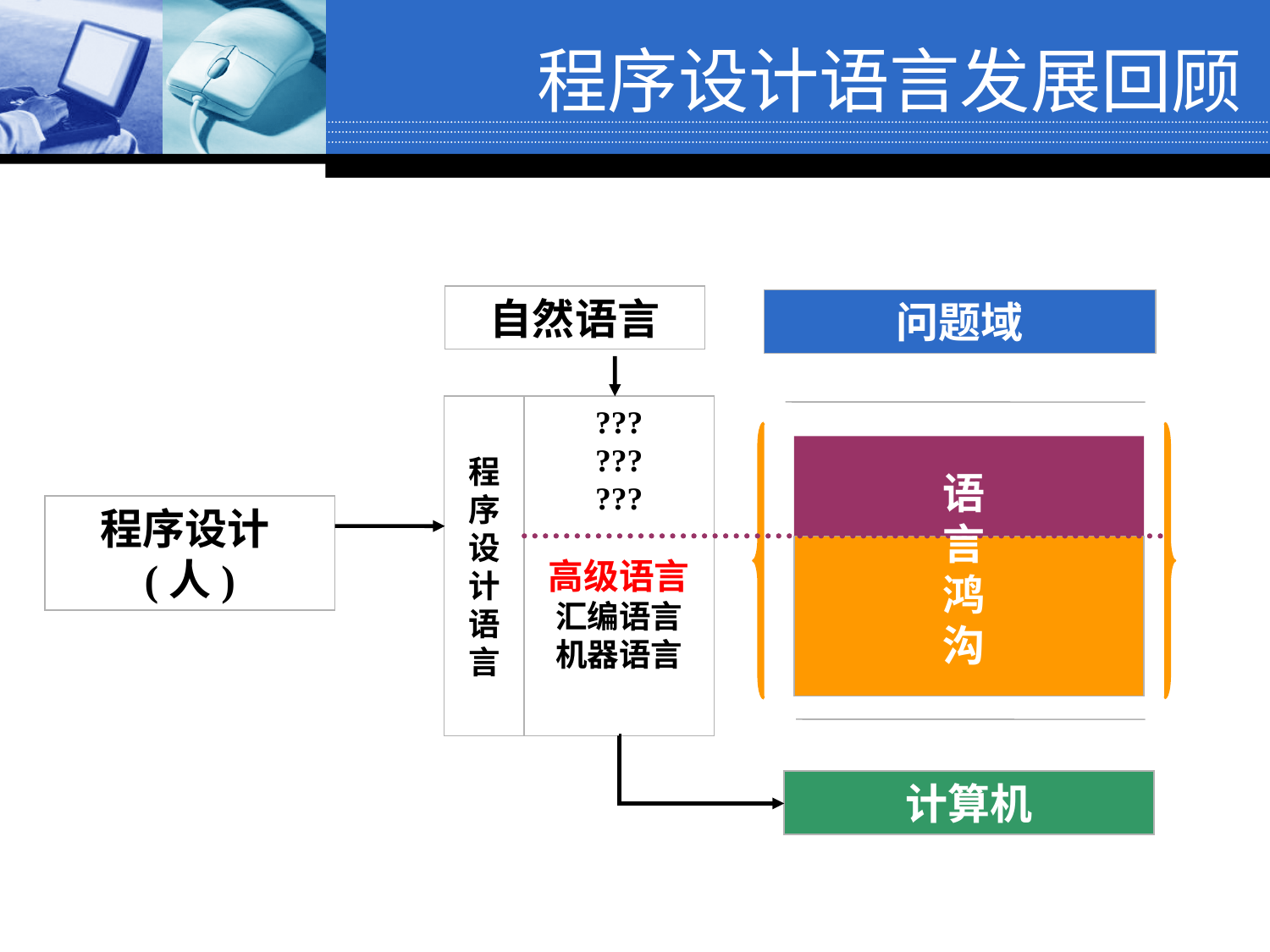

# 程序设计语言发展回顾
自然语言
问题域

程序设计语言
???
???
???

高级语言
汇编语言
机器语言

语言鸿沟
程序设计(人)

计算机